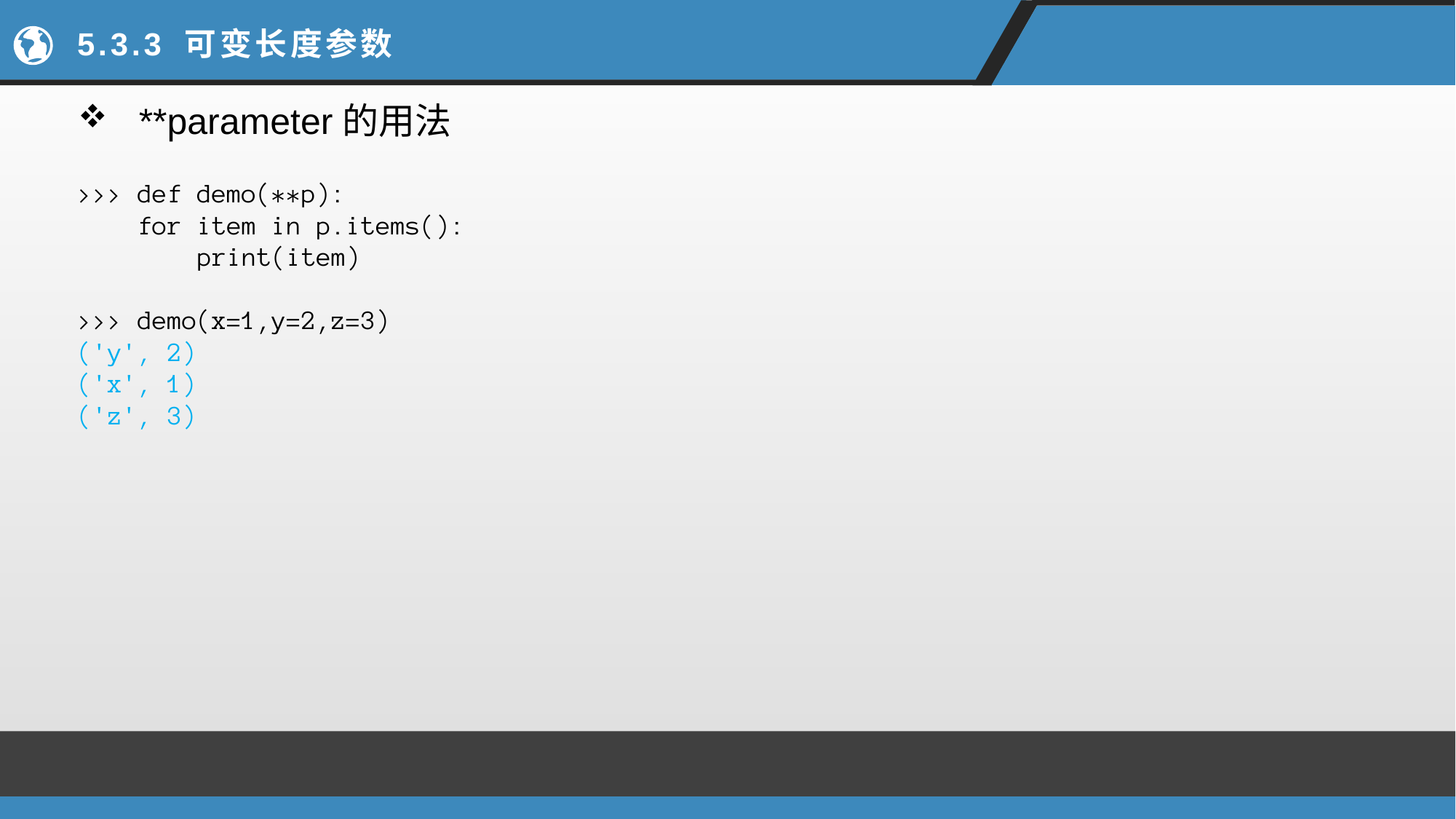

# 5.3.3 可变长度参数

**parameter的用法

>>> def demo(**p):
    for item in p.items():
        print(item)

>>> demo(x=1,y=2,z=3)
('y', 2)
('x', 1)
('z', 3)